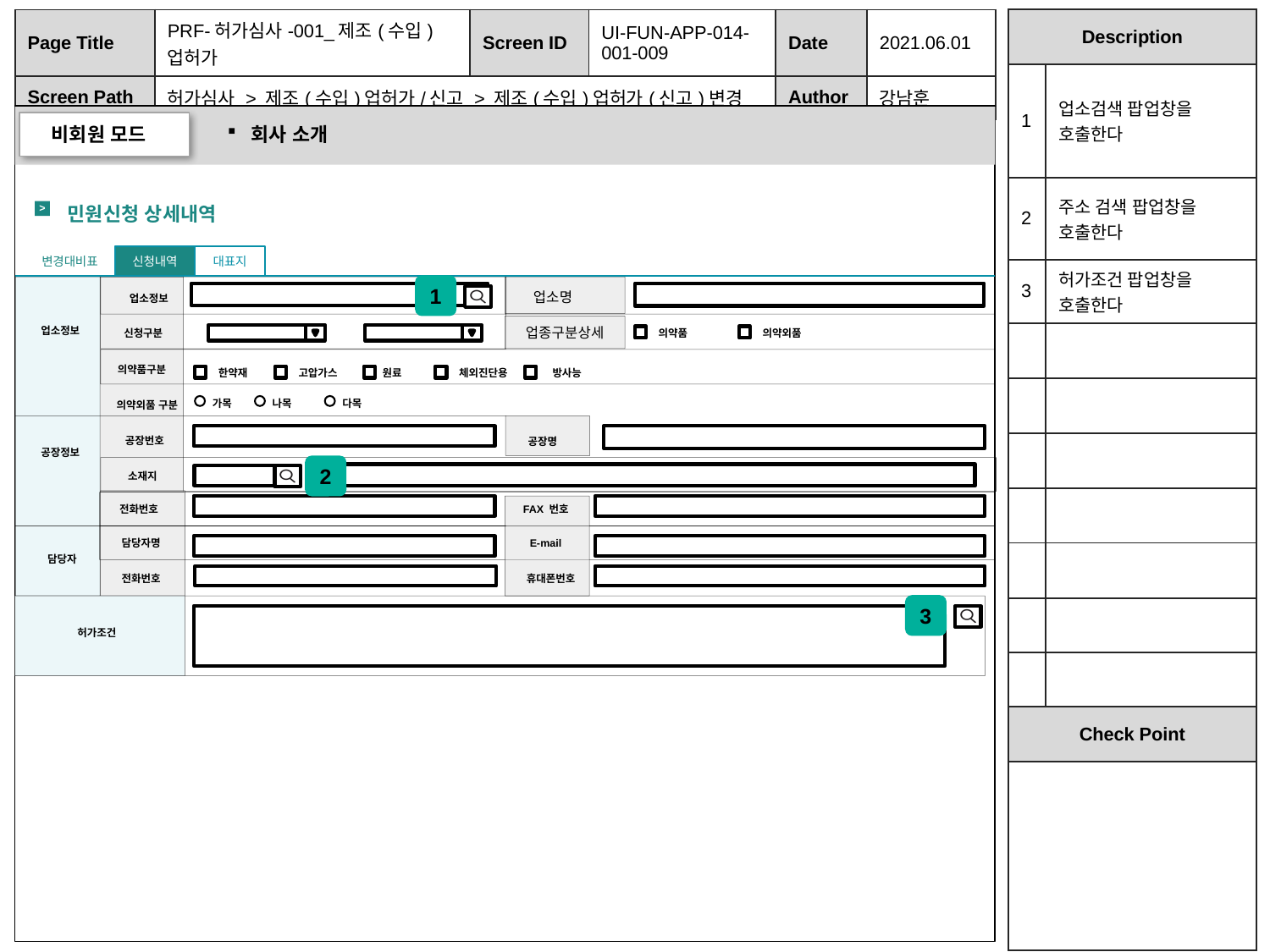

| Description |  |
| --- | --- |
| 1 | 업소검색 팝업창을 호출한다 |
| 2 | 주소 검색 팝업창을 호출한다 |
| 3 | 허가조건 팝업창을 호출한다 |
|  |  |
|  |  |
|  |  |
|  |  |
|  |  |
|  |  |
|  |  |
| Check Point |  |
|  |  |
| Page Title | PRF-허가심사-001\_제조(수입)업허가 | Screen ID | UI-FUN-APP-014-001-009 | Date | 2021.06.01 |
| --- | --- | --- | --- | --- | --- |
| Screen Path | 허가심사 > 제조(수입)업허가/신고 > 제조(수입)업허가(신고)변경 |  |  | Author | 강남훈 |

비회원 모드
회사 소개
민원신청 상세내역
>
변경대비표
신청내역
대표지
1

업소명

업소정보

업종구분상세
업소정보
의약품

의약외품

신청구분

의약품구분
한약재

고압가스

원료

체외진단용

방사능

가목

나목

다목

의약외품 구분

공장번호
공장명
공장정보
2

소재지

전화번호

FAX 번호

담당자명
E-mail

담당자
전화번호

휴대폰번호

3

허가조건
허가조건